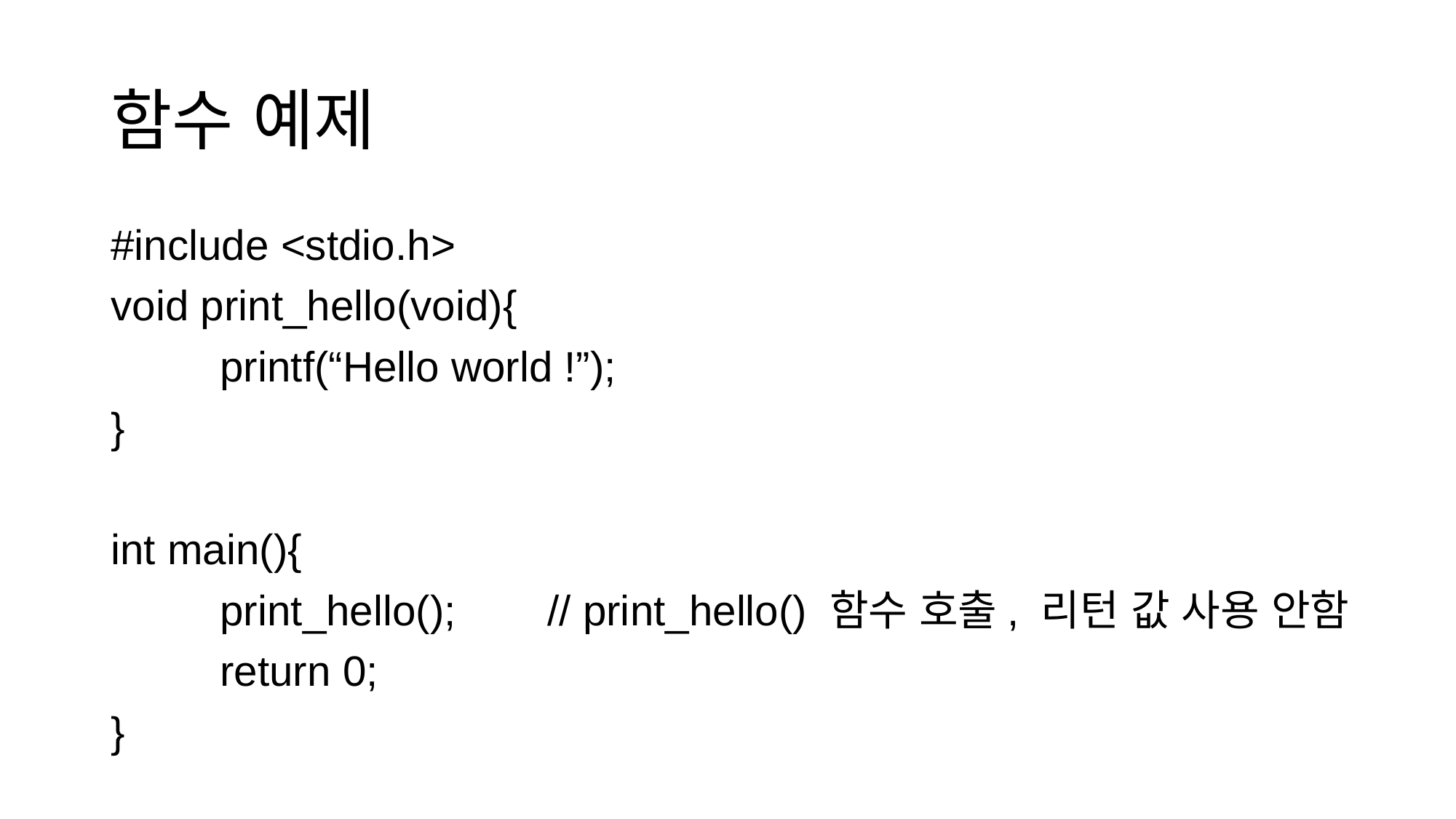

# 함수 예제
#include <stdio.h>
void print_hello(void){
	printf(“Hello world !”);
}

int main(){
	print_hello();	// print_hello() 함수 호출, 리턴 값 사용 안함
	return 0;
}